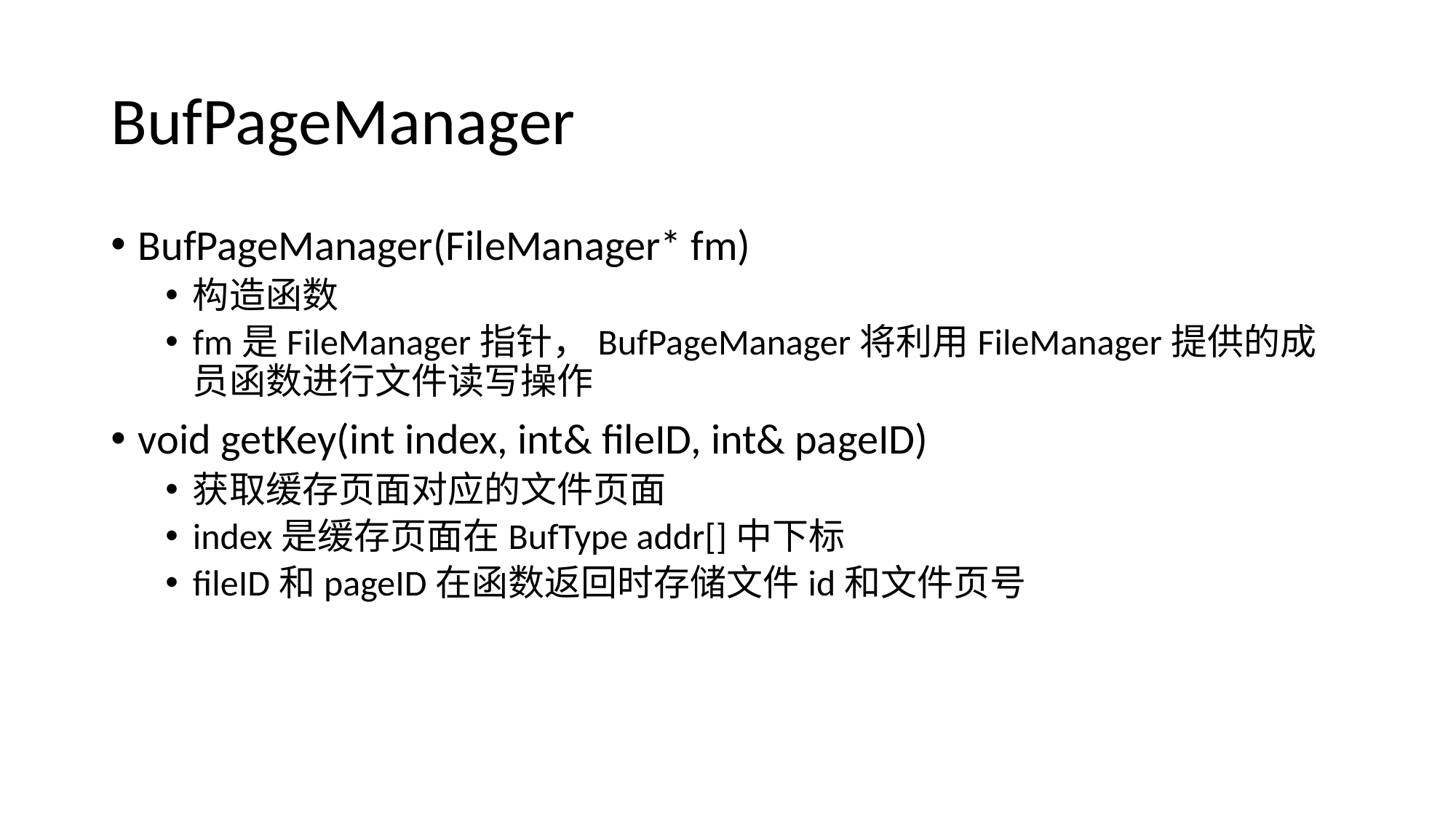

# BufPageManager
BufPageManager(FileManager* fm)
构造函数
fm是FileManager指针，BufPageManager将利用FileManager提供的成员函数进行文件读写操作
void getKey(int index, int& fileID, int& pageID)
获取缓存页面对应的文件页面
index是缓存页面在BufType addr[]中下标
fileID和pageID在函数返回时存储文件id和文件页号